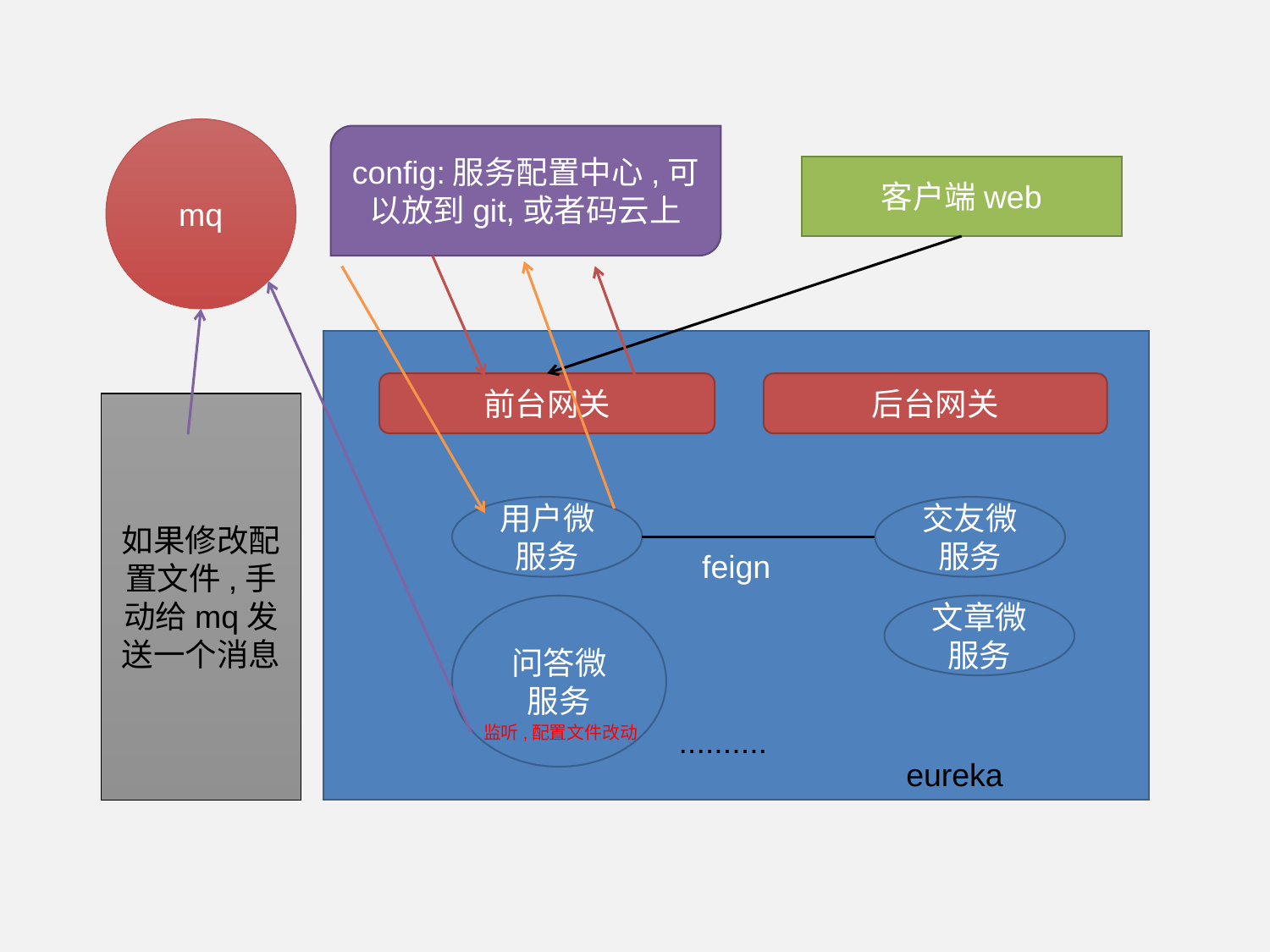

mq
config:服务配置中心,可以放到git,或者码云上
客户端web
feign
前台网关
后台网关
如果修改配置文件,手动给mq发送一个消息
用户微服务
交友微服务
问答微服务
文章微服务
监听,配置文件改动
..........
eureka